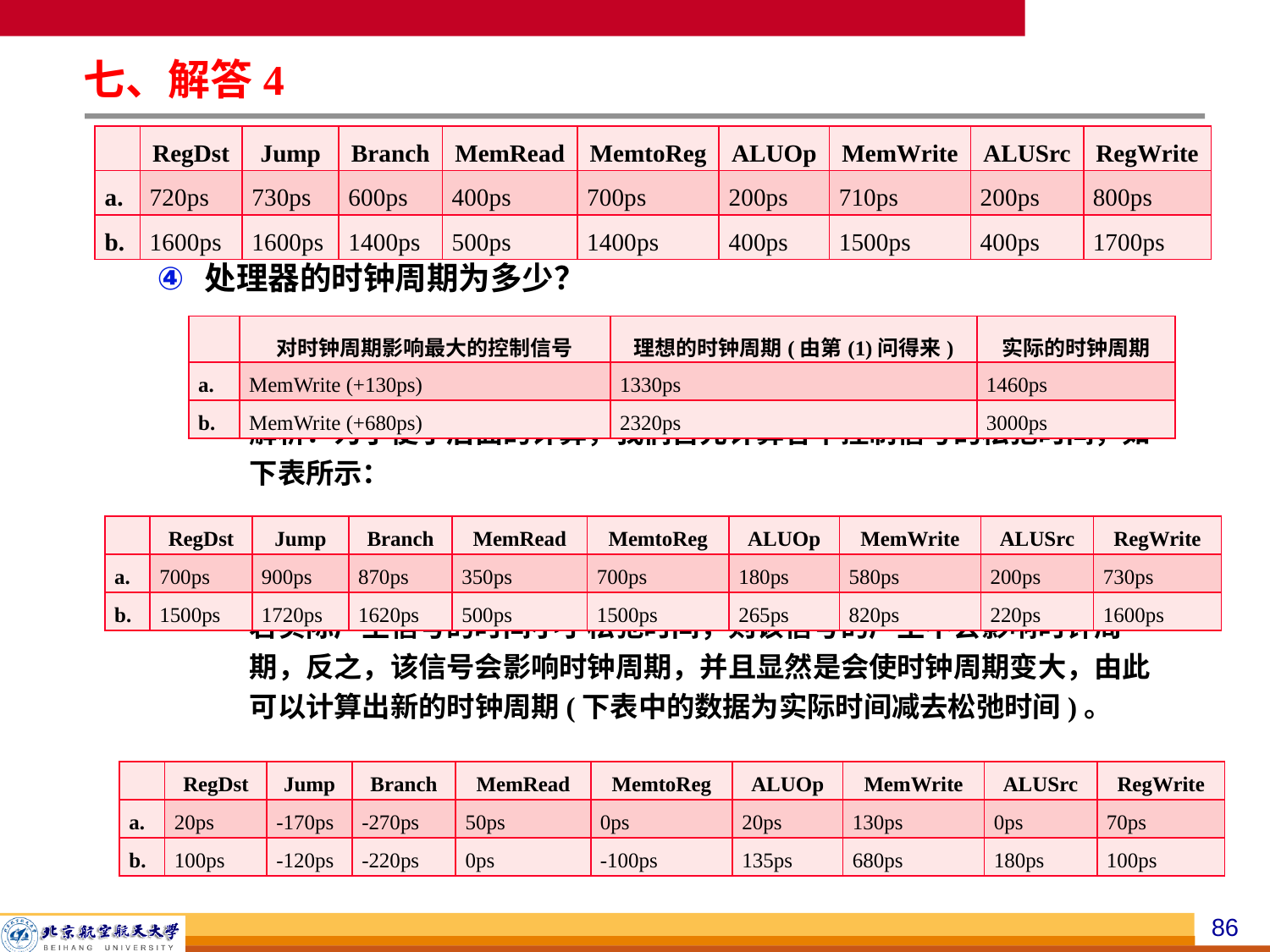

七、解答4

处理器的时钟周期为多少？

解析：为了便于后面的计算，我们首先计算各个控制信号的松弛时间，如下表所示：

若实际产生信号的时间小于松弛时间，则该信号的产生不会影响时钟周期，反之，该信号会影响时钟周期，并且显然是会使时钟周期变大，由此可以计算出新的时钟周期(下表中的数据为实际时间减去松弛时间)。
|  | RegDst | Jump | Branch | MemRead | MemtoReg | ALUOp | MemWrite | ALUSrc | RegWrite |
| --- | --- | --- | --- | --- | --- | --- | --- | --- | --- |
| a. | 720ps | 730ps | 600ps | 400ps | 700ps | 200ps | 710ps | 200ps | 800ps |
| b. | 1600ps | 1600ps | 1400ps | 500ps | 1400ps | 400ps | 1500ps | 400ps | 1700ps |
|  | 对时钟周期影响最大的控制信号 | 理想的时钟周期(由第(1)问得来) | 实际的时钟周期 |
| --- | --- | --- | --- |
| a. | MemWrite (+130ps) | 1330ps | 1460ps |
| b. | MemWrite (+680ps) | 2320ps | 3000ps |
|  | RegDst | Jump | Branch | MemRead | MemtoReg | ALUOp | MemWrite | ALUSrc | RegWrite |
| --- | --- | --- | --- | --- | --- | --- | --- | --- | --- |
| a. | 700ps | 900ps | 870ps | 350ps | 700ps | 180ps | 580ps | 200ps | 730ps |
| b. | 1500ps | 1720ps | 1620ps | 500ps | 1500ps | 265ps | 820ps | 220ps | 1600ps |
|  | RegDst | Jump | Branch | MemRead | MemtoReg | ALUOp | MemWrite | ALUSrc | RegWrite |
| --- | --- | --- | --- | --- | --- | --- | --- | --- | --- |
| a. | 20ps | -170ps | -270ps | 50ps | 0ps | 20ps | 130ps | 0ps | 70ps |
| b. | 100ps | -120ps | -220ps | 0ps | -100ps | 135ps | 680ps | 180ps | 100ps |